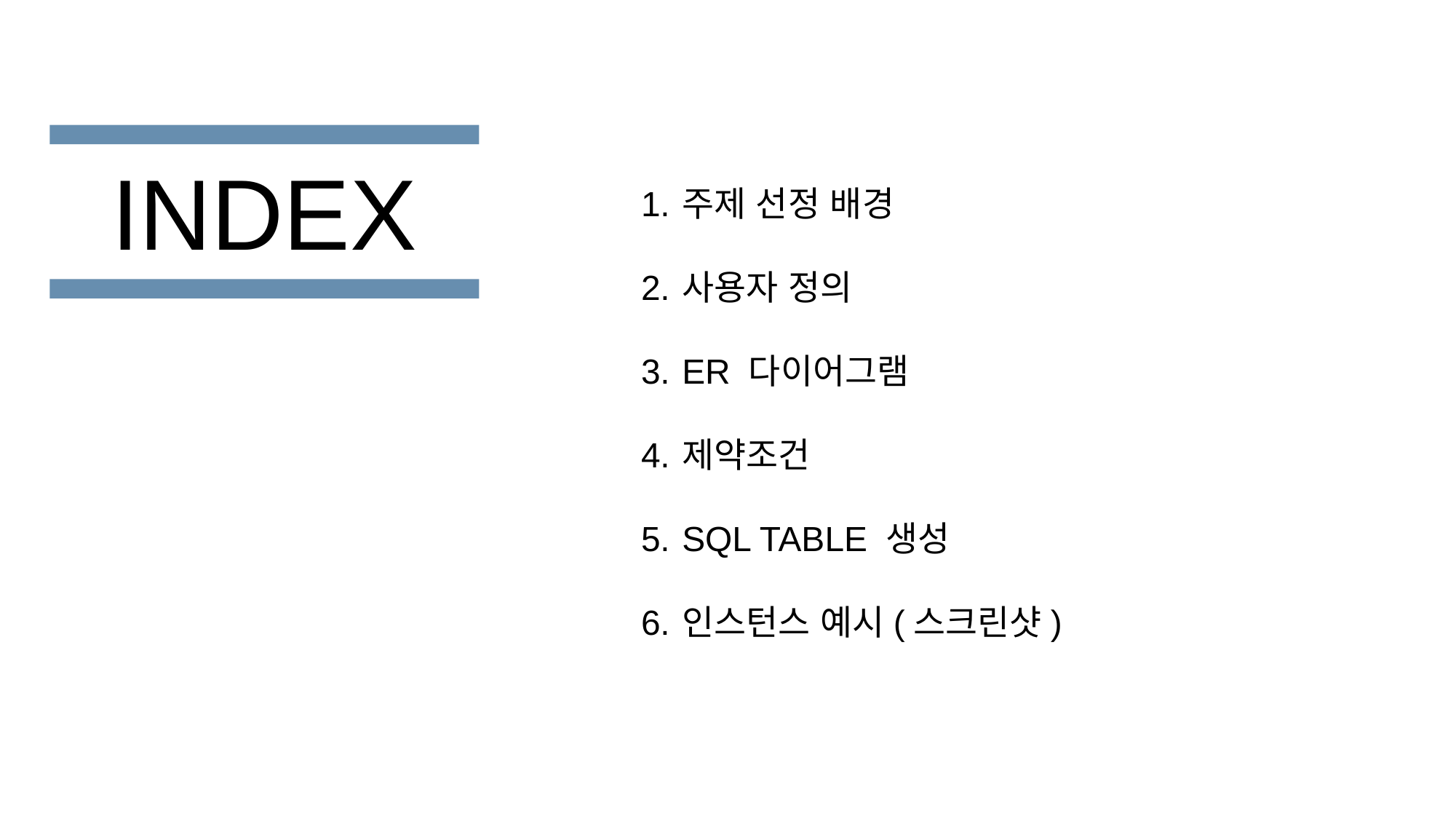

주제 선정 배경
사용자 정의
ER 다이어그램
제약조건
SQL TABLE 생성
인스턴스 예시(스크린샷)
INDEX